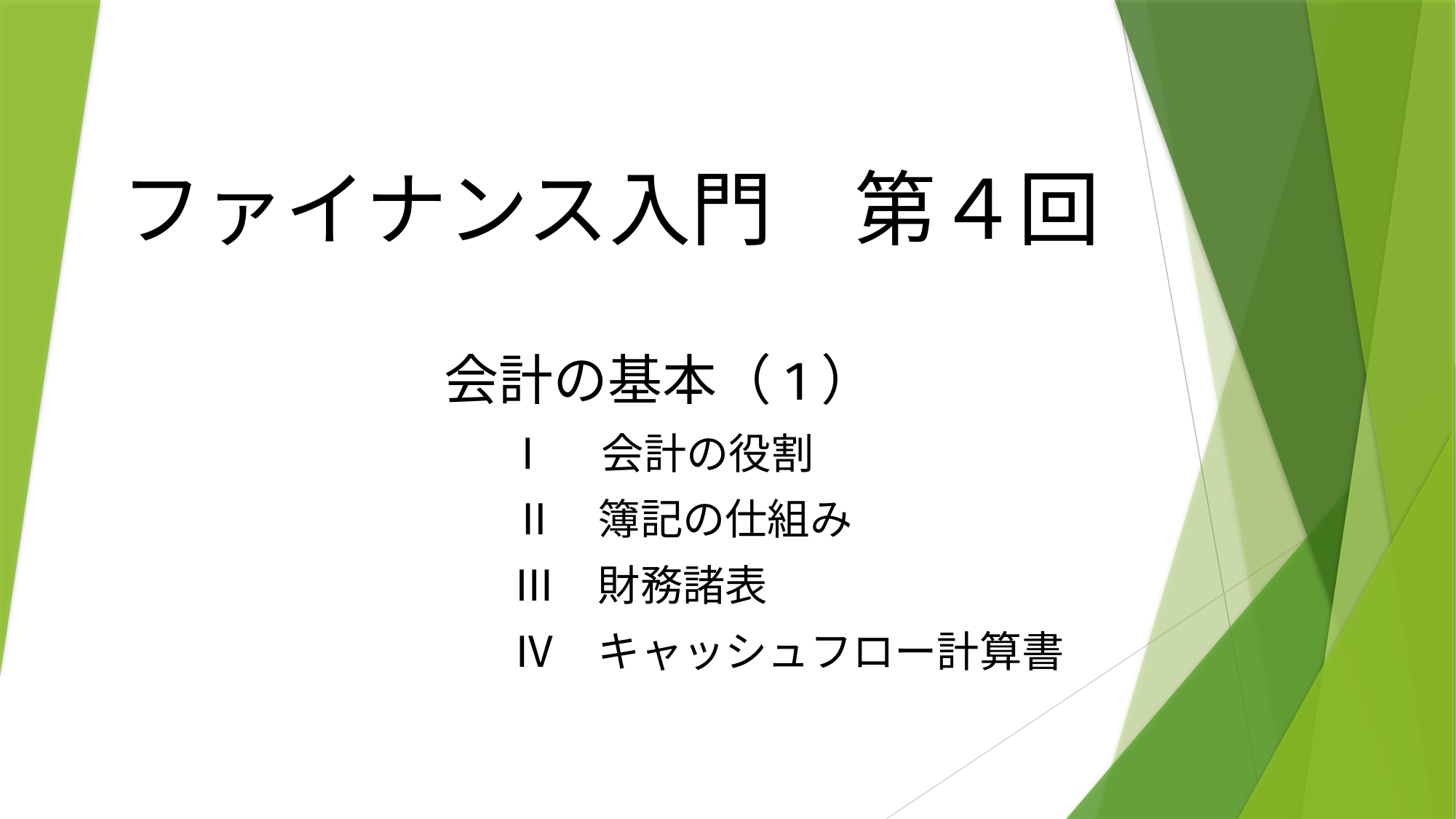

# ファイナンス入門　第４回
会計の基本（1）
Ⅰ　会計の役割
　　　　　　　　 Ⅱ　簿記の仕組み
　　　　　　　　 Ⅲ　財務諸表
　　　　　　　　 Ⅳ　キャッシュフロー計算書